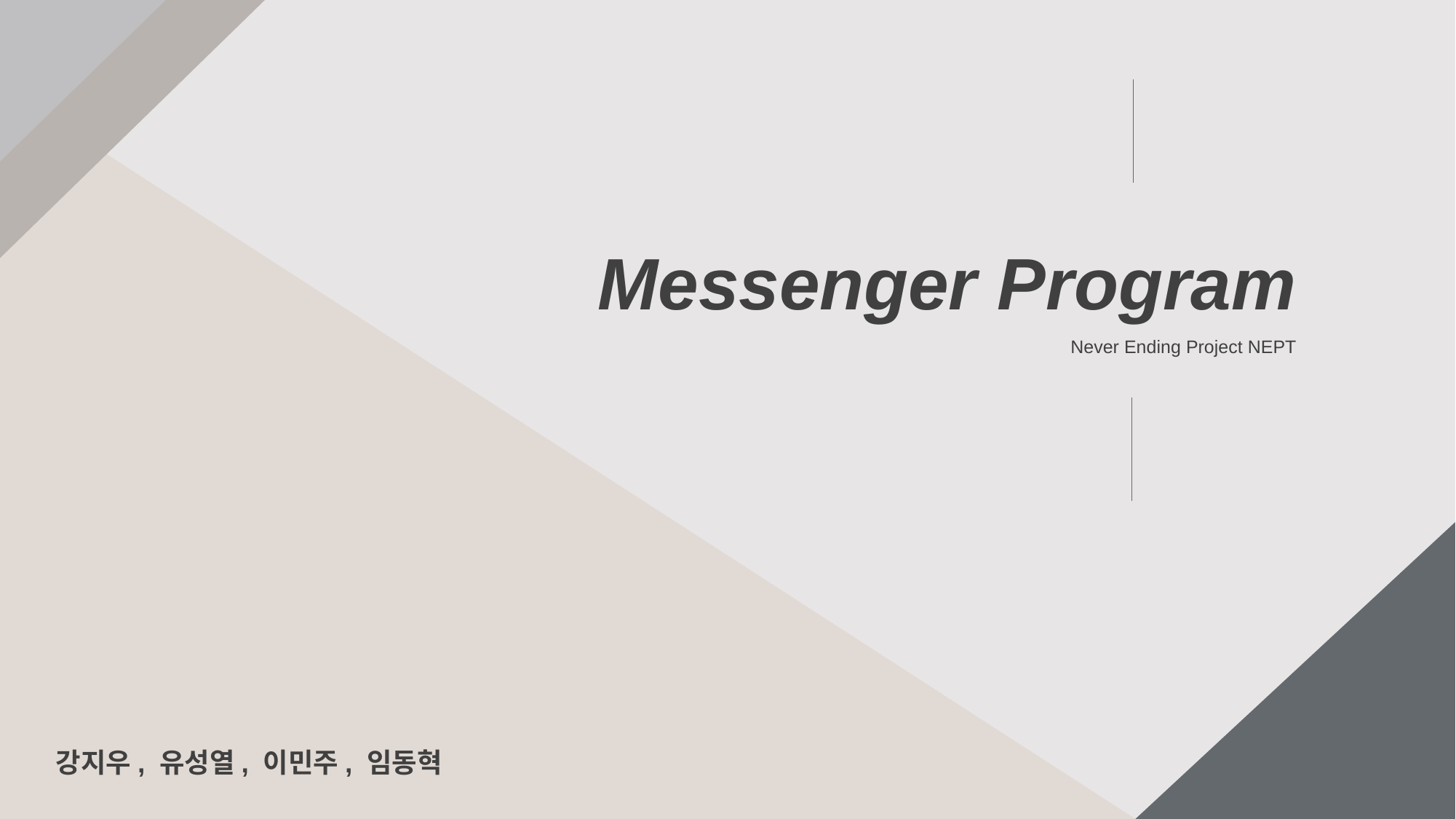

Messenger Program
Never Ending Project NEPT

강지우, 유성열, 이민주, 임동혁